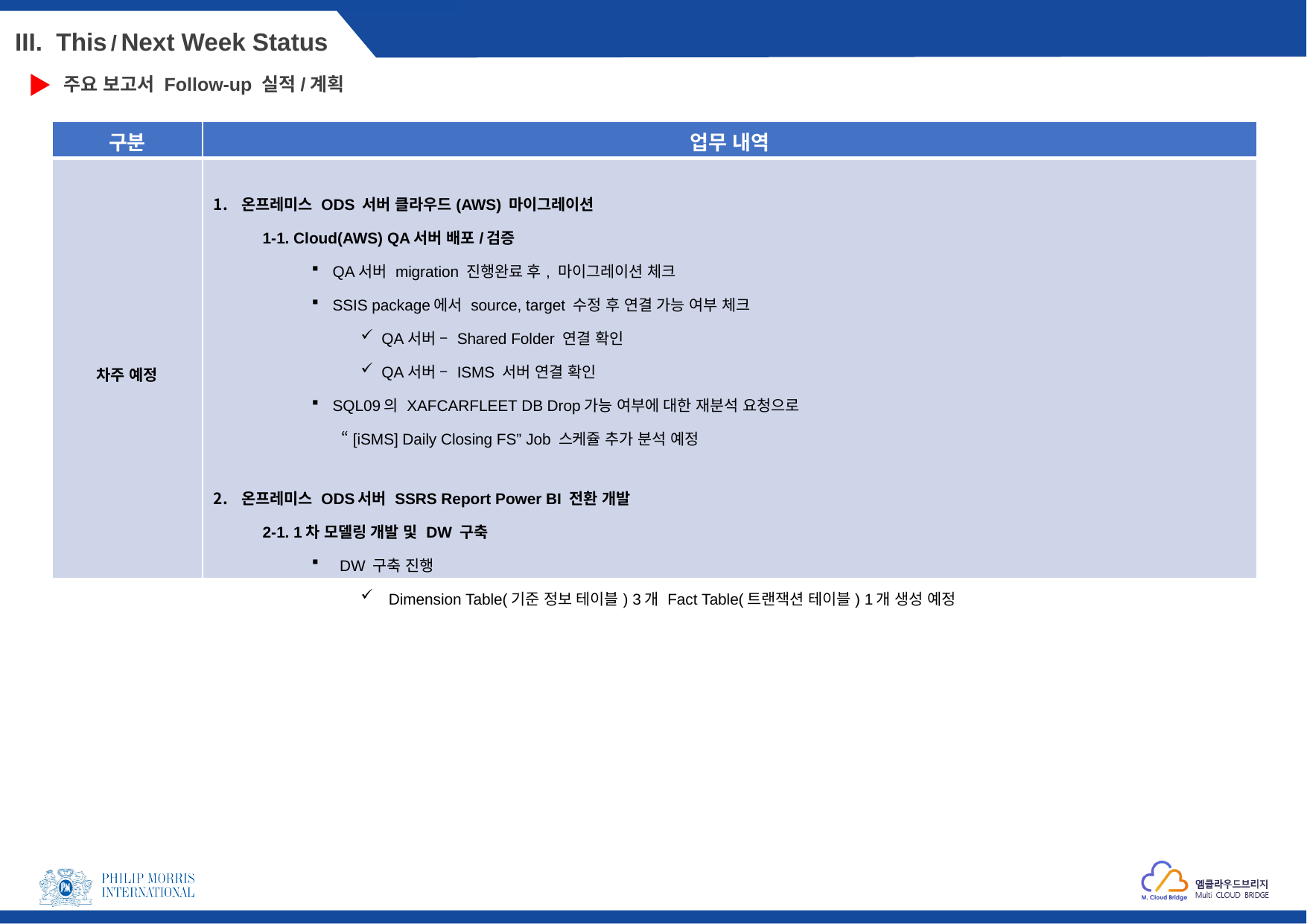

III.  This / Next Week Status
주요 보고서 Follow-up 실적/계획

| 구분 | 업무 내역 |
| --- | --- |
| 차주 예정 | 온프레미스 ODS 서버 클라우드(AWS) 마이그레이션 1-1. Cloud(AWS) QA서버 배포/검증 QA서버 migration 진행완료 후, 마이그레이션 체크 SSIS package에서 source, target 수정 후 연결 가능 여부 체크 QA서버 – Shared Folder 연결 확인 QA서버 – ISMS 서버 연결 확인 SQL09의 XAFCARFLEET DB Drop가능 여부에 대한 재분석 요청으로 “[iSMS] Daily Closing FS” Job 스케쥴 추가 분석 예정 온프레미스 ODS서버 SSRS Report Power BI 전환 개발 2-1. 1차 모델링 개발 및 DW 구축 DW 구축 진행 Dimension Table(기준 정보 테이블) 3개 Fact Table(트랜잭션 테이블) 1개 생성 예정 |